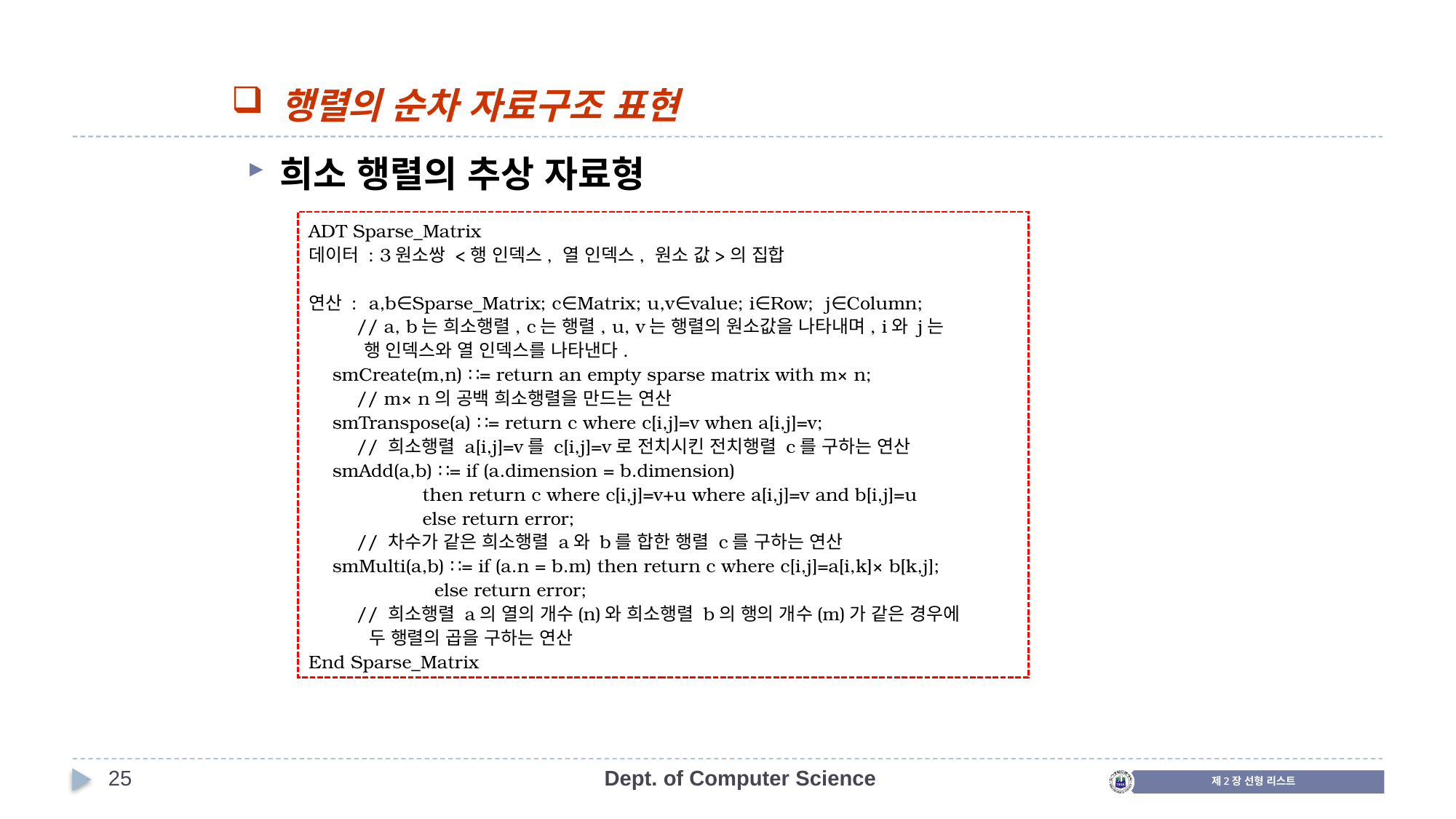

행렬의 순차 자료구조 표현
희소 행렬의 추상 자료형
ADT Sparse_Matrix
데이터 : 3원소쌍 <행 인덱스, 열 인덱스, 원소 값>의 집합

연산 :  a,b∈Sparse_Matrix; c∈Matrix; u,v∈value; i∈Row;  j∈Column;
        // a, b는 희소행렬, c는 행렬, u, v는 행렬의 원소값을 나타내며, i와 j는
          행 인덱스와 열 인덱스를 나타낸다.
    smCreate(m,n) ∷= return an empty sparse matrix with m× n;
        // m× n의 공백 희소행렬을 만드는 연산
    smTranspose(a) ∷= return c where c[i,j]=v when a[i,j]=v;
        // 희소행렬 a[i,j]=v를 c[i,j]=v로 전치시킨 전치행렬 c를 구하는 연산
    smAdd(a,b) ∷= if (a.dimension = b.dimension)
                   then return c where c[i,j]=v+u where a[i,j]=v and b[i,j]=u
                   else return error;
        // 차수가 같은 희소행렬 a와 b를 합한 행렬 c를 구하는 연산
    smMulti(a,b) ∷= if (a.n = b.m) then return c where c[i,j]=a[i,k]× b[k,j];
                     else return error;
        // 희소행렬 a의 열의 개수(n)와 희소행렬 b의 행의 개수(m)가 같은 경우에
           두 행렬의 곱을 구하는 연산
End Sparse_Matrix
25
Dept. of Computer Science